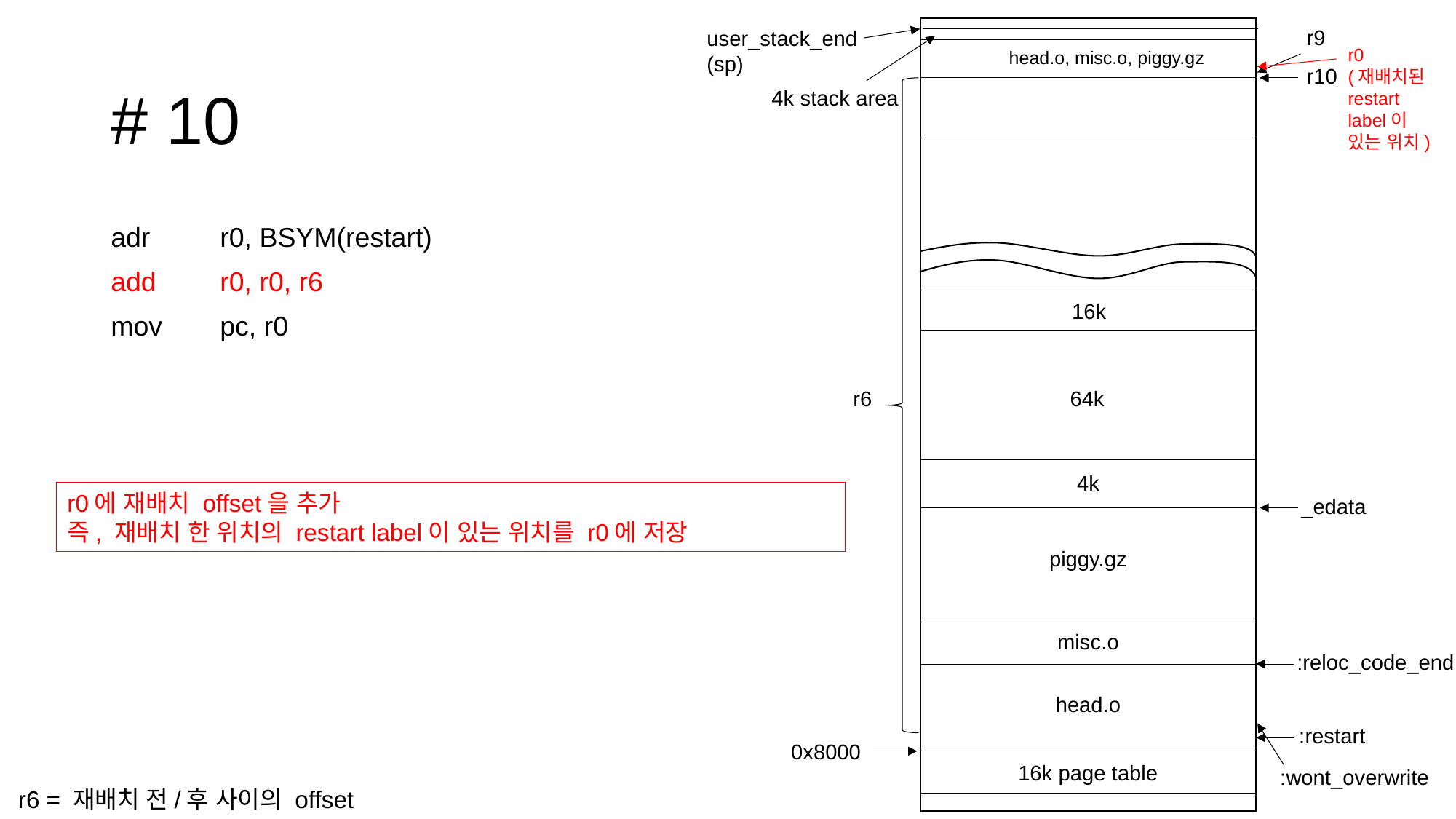

r9
user_stack_end
(sp)
r0
(재배치된
restart
label이
있는 위치)
head.o, misc.o, piggy.gz
# # 10
r10

4k stack area
adr	r0, BSYM(restart)
add	r0, r0, r6
mov	pc, r0

16k
r6
64k

4k
r0에 재배치 offset을 추가
즉, 재배치 한 위치의 restart label이 있는 위치를 r0에 저장
_edata
piggy.gz
misc.o
:reloc_code_end
head.o
:restart
0x8000
16k page table
:wont_overwrite
r6 = 재배치 전/후 사이의 offset